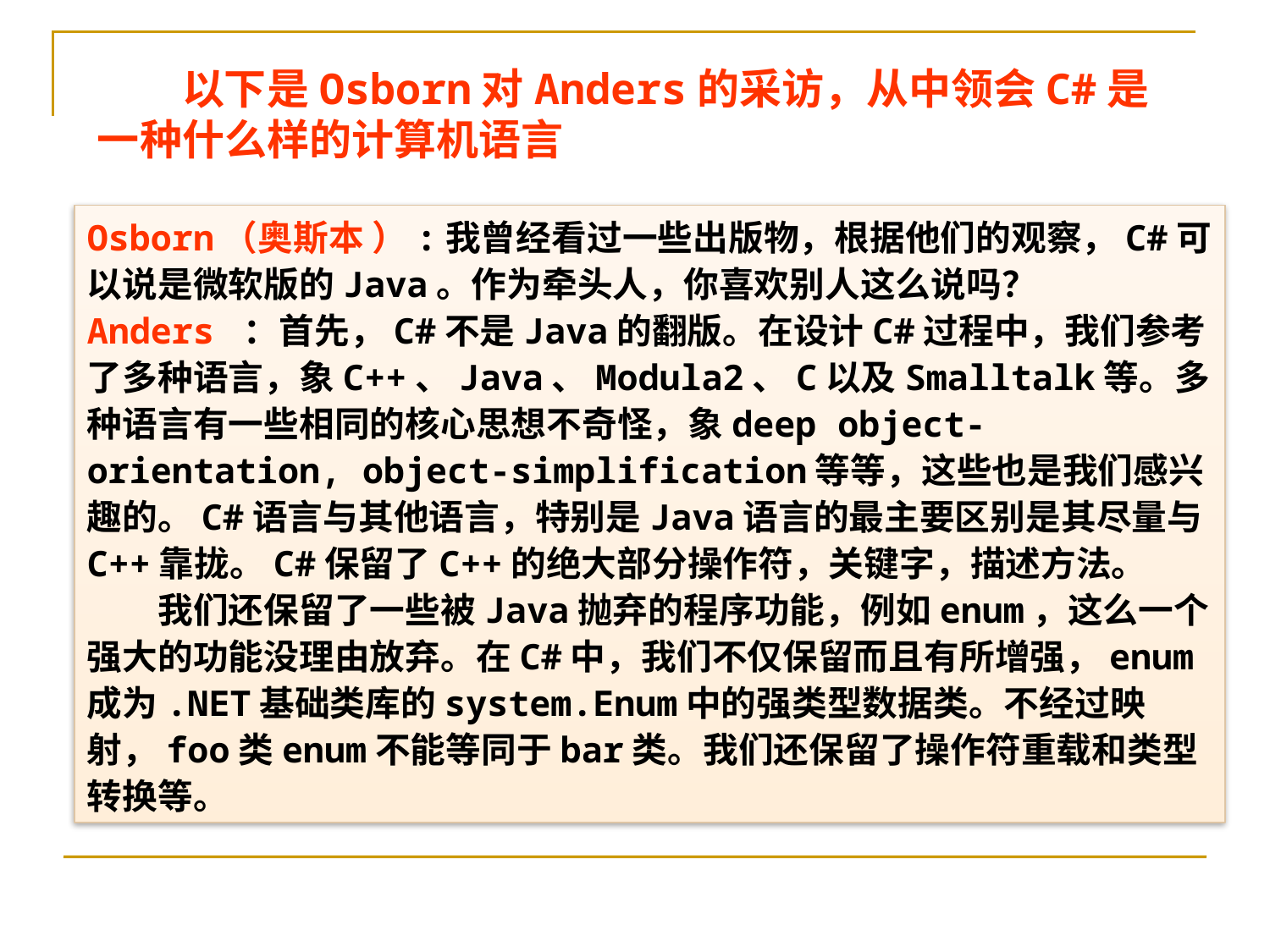

以下是Osborn对Anders的采访，从中领会C#是一种什么样的计算机语言
Osborn（奥斯本 ）:我曾经看过一些出版物，根据他们的观察，C#可以说是微软版的Java。作为牵头人，你喜欢别人这么说吗？
Anders ：首先，C#不是Java的翻版。在设计C#过程中，我们参考了多种语言，象C++、Java、Modula2、C以及Smalltalk等。多种语言有一些相同的核心思想不奇怪，象deep object-orientation, object-simplification等等，这些也是我们感兴趣的。C#语言与其他语言，特别是Java语言的最主要区别是其尽量与C++靠拢。C#保留了C++的绝大部分操作符，关键字，描述方法。
　　我们还保留了一些被Java抛弃的程序功能，例如enum，这么一个强大的功能没理由放弃。在C#中，我们不仅保留而且有所增强，enum成为.NET基础类库的system.Enum中的强类型数据类。不经过映射，foo类enum不能等同于bar类。我们还保留了操作符重载和类型转换等。